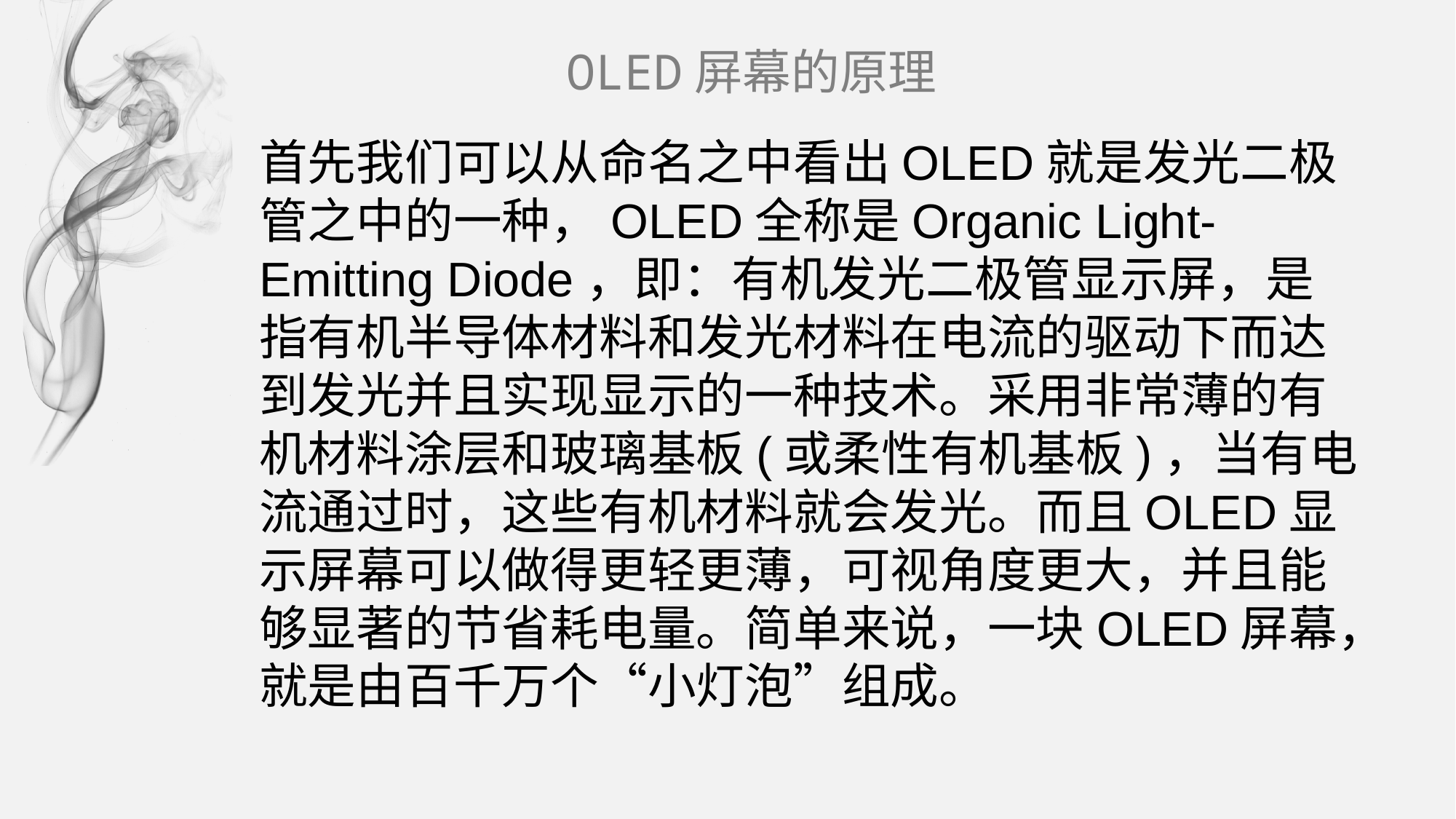

OLED屏幕的原理
首先我们可以从命名之中看出OLED就是发光二极管之中的一种，OLED全称是Organic Light-Emitting Diode，即：有机发光二极管显示屏，是指有机半导体材料和发光材料在电流的驱动下而达到发光并且实现显示的一种技术。采用非常薄的有机材料涂层和玻璃基板(或柔性有机基板)，当有电流通过时，这些有机材料就会发光。而且OLED显示屏幕可以做得更轻更薄，可视角度更大，并且能够显著的节省耗电量。简单来说，一块OLED屏幕，就是由百千万个“小灯泡”组成。